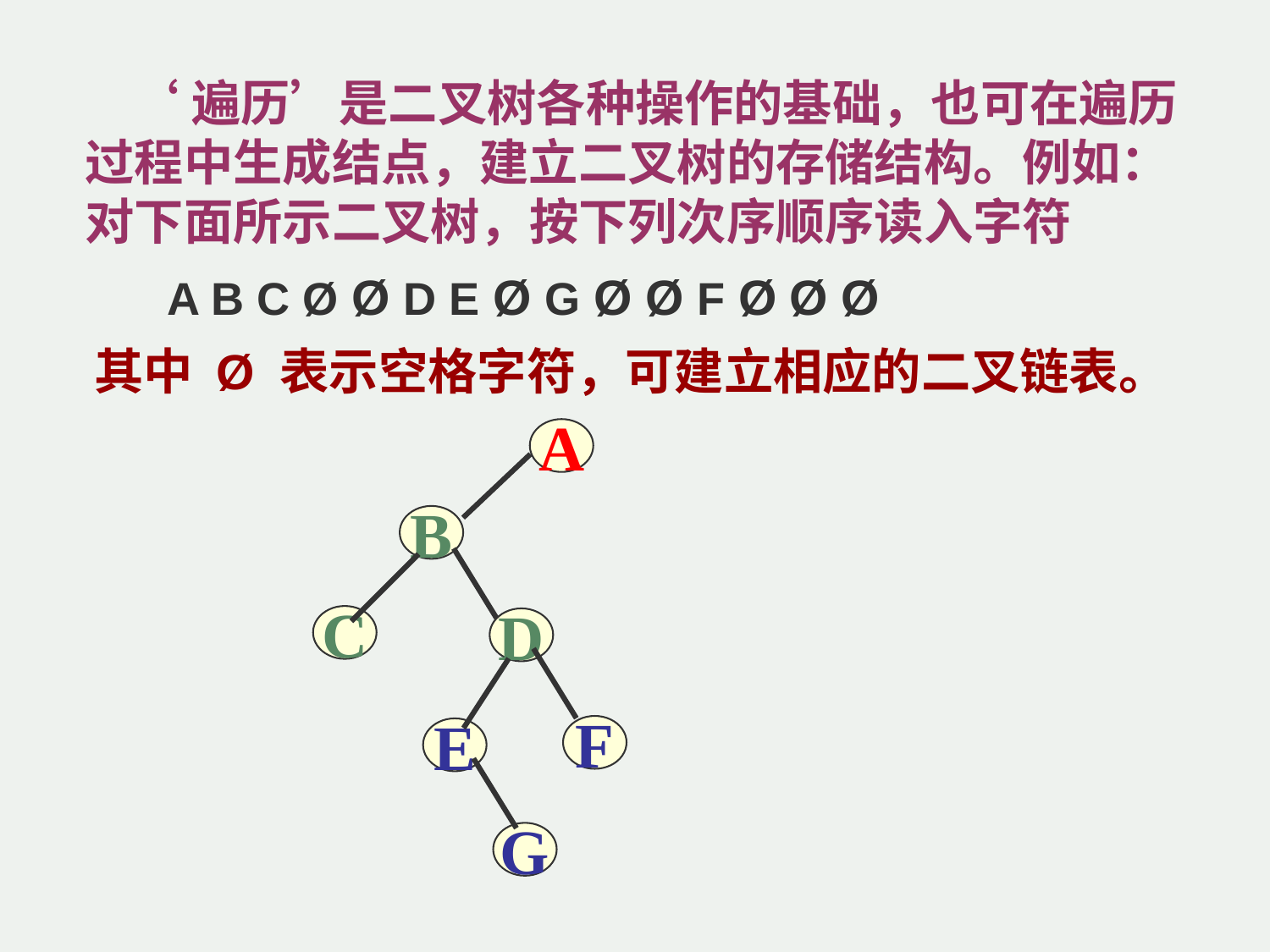

‘遍历’是二叉树各种操作的基础，也可在遍历过程中生成结点，建立二叉树的存储结构。例如：对下面所示二叉树，按下列次序顺序读入字符
A B C Ø Ø D E Ø G Ø Ø F Ø Ø Ø
其中 Ø 表示空格字符，可建立相应的二叉链表。
A

B

C
D

F
E

G